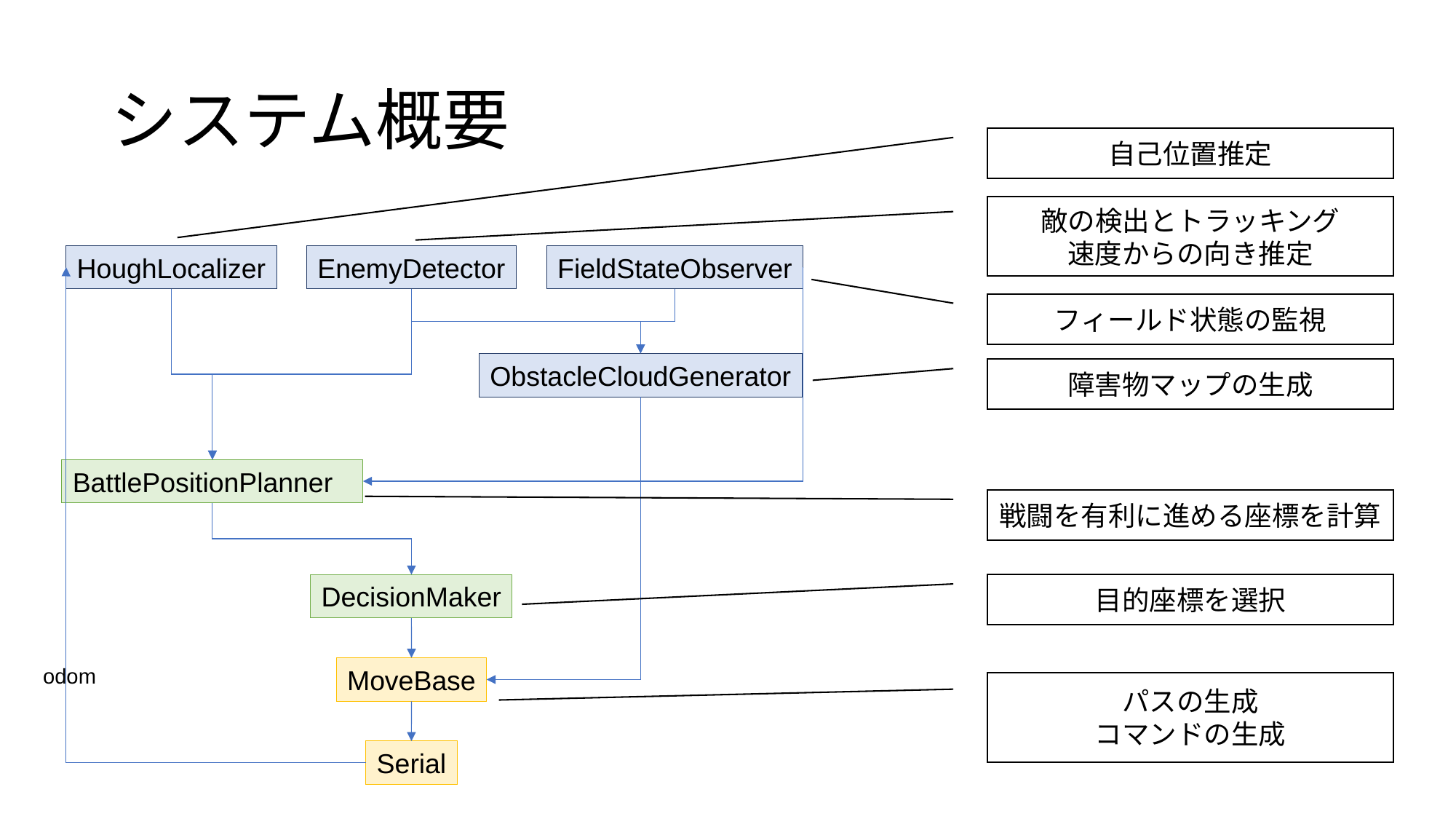

# システム概要
自己位置推定
敵の検出とトラッキング
速度からの向き推定
HoughLocalizer
EnemyDetector
FieldStateObserver
フィールド状態の監視
ObstacleCloudGenerator
障害物マップの生成
BattlePositionPlanner
戦闘を有利に進める座標を計算
DecisionMaker
目的座標を選択
odom
MoveBase
パスの生成
コマンドの生成
Serial